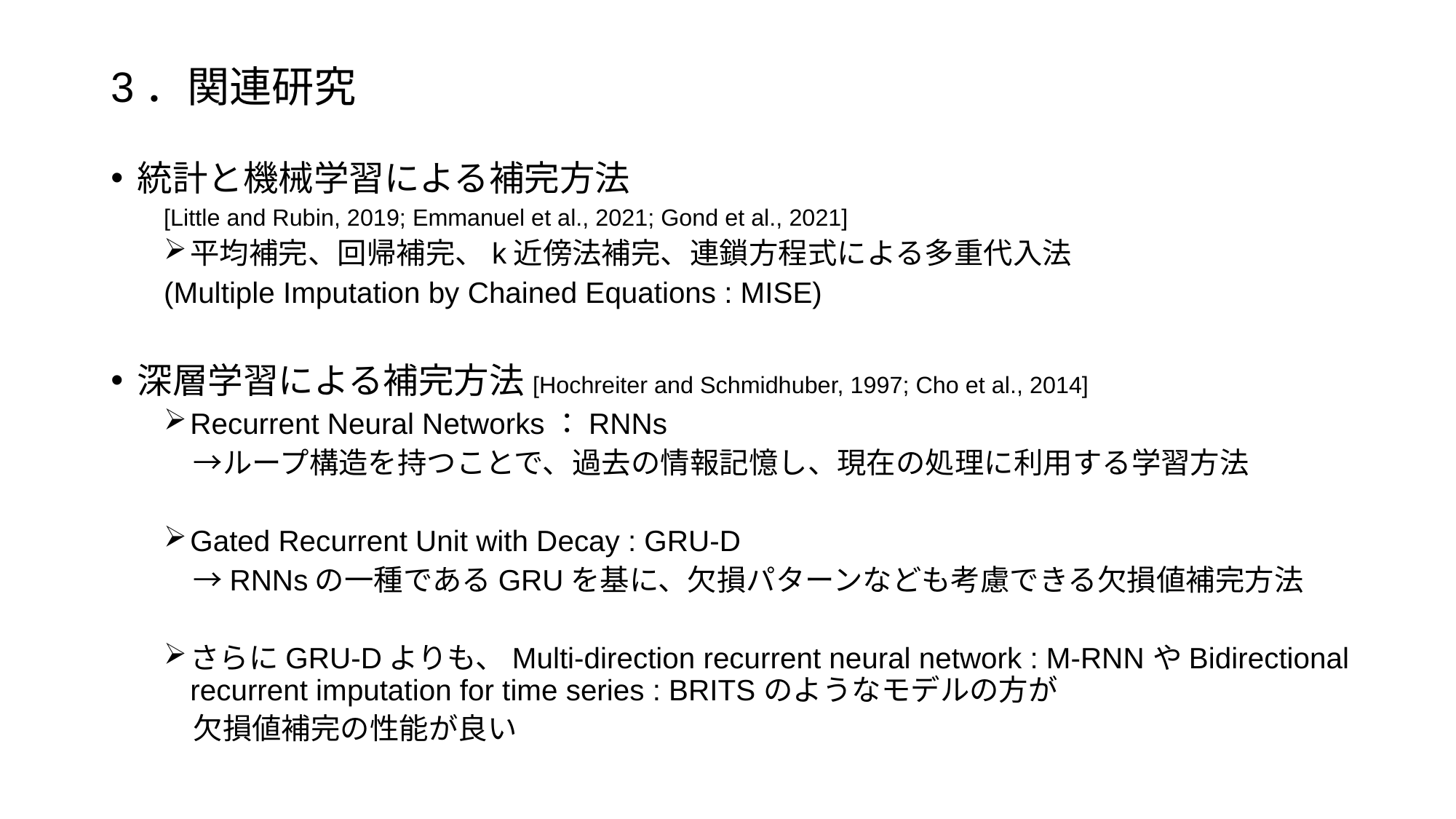

# 3．関連研究
統計と機械学習による補完方法
[Little and Rubin, 2019; Emmanuel et al., 2021; Gond et al., 2021]
平均補完、回帰補完、k近傍法補完、連鎖方程式による多重代入法
(Multiple Imputation by Chained Equations : MISE)

深層学習による補完方法[Hochreiter and Schmidhuber, 1997; Cho et al., 2014]
Recurrent Neural Networks：RNNs
　→ループ構造を持つことで、過去の情報記憶し、現在の処理に利用する学習方法

Gated Recurrent Unit with Decay : GRU-D
　→RNNsの一種であるGRUを基に、欠損パターンなども考慮できる欠損値補完方法

さらにGRU-Dよりも、Multi-direction recurrent neural network : M-RNNやBidirectional recurrent imputation for time series : BRITSのようなモデルの方が
　欠損値補完の性能が良い